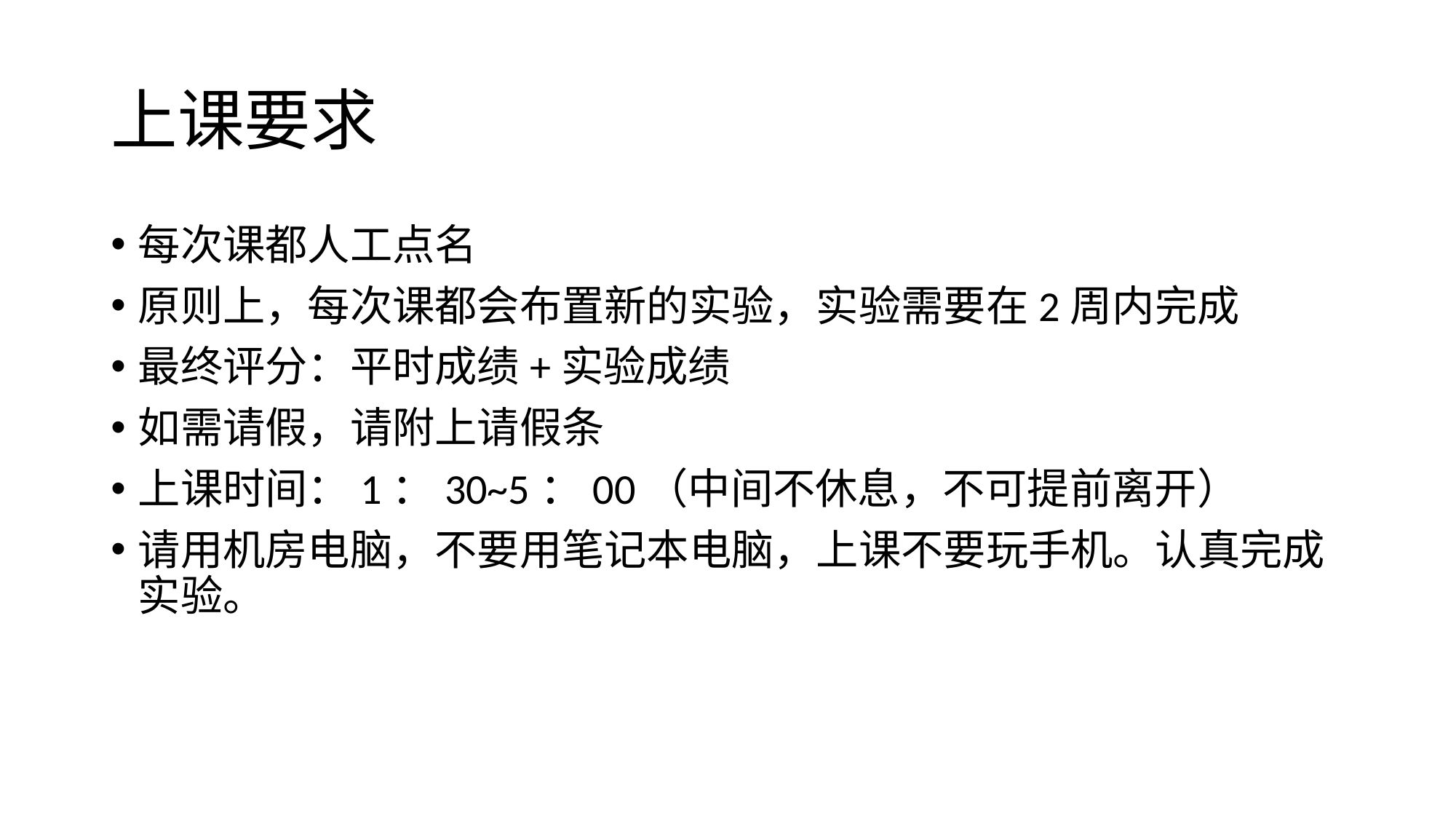

# 上课要求
每次课都人工点名
原则上，每次课都会布置新的实验，实验需要在2周内完成
最终评分：平时成绩+实验成绩
如需请假，请附上请假条
上课时间：1：30~5：00（中间不休息，不可提前离开）
请用机房电脑，不要用笔记本电脑，上课不要玩手机。认真完成实验。